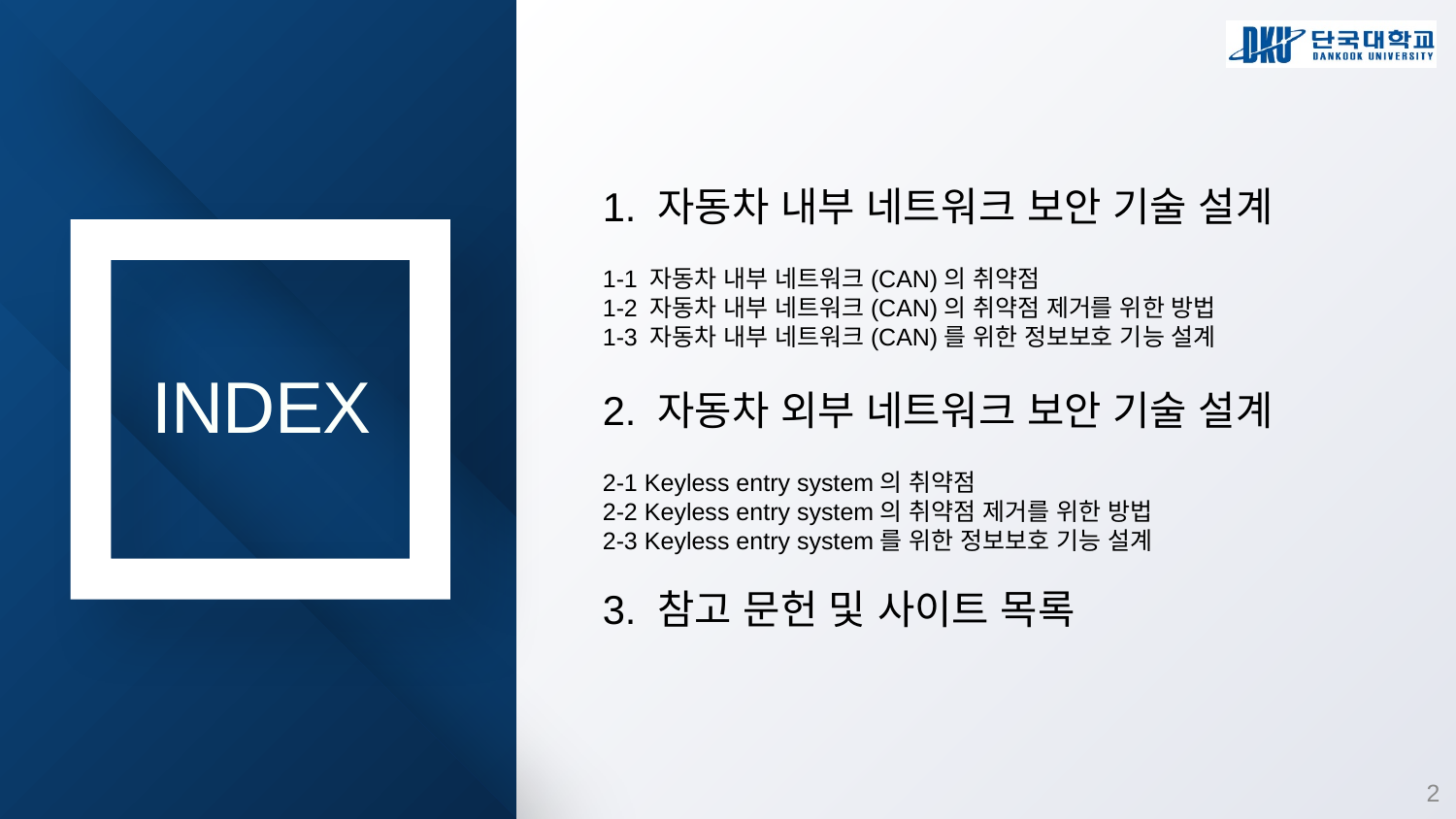

1. 자동차 내부 네트워크 보안 기술 설계

1-1 자동차 내부 네트워크(CAN)의 취약점
1-2 자동차 내부 네트워크(CAN)의 취약점 제거를 위한 방법
1-3 자동차 내부 네트워크(CAN)를 위한 정보보호 기능 설계

2. 자동차 외부 네트워크 보안 기술 설계

2-1 Keyless entry system의 취약점
2-2 Keyless entry system의 취약점 제거를 위한 방법
2-3 Keyless entry system를 위한 정보보호 기능 설계

3. 참고 문헌 및 사이트 목록
INDEX
2